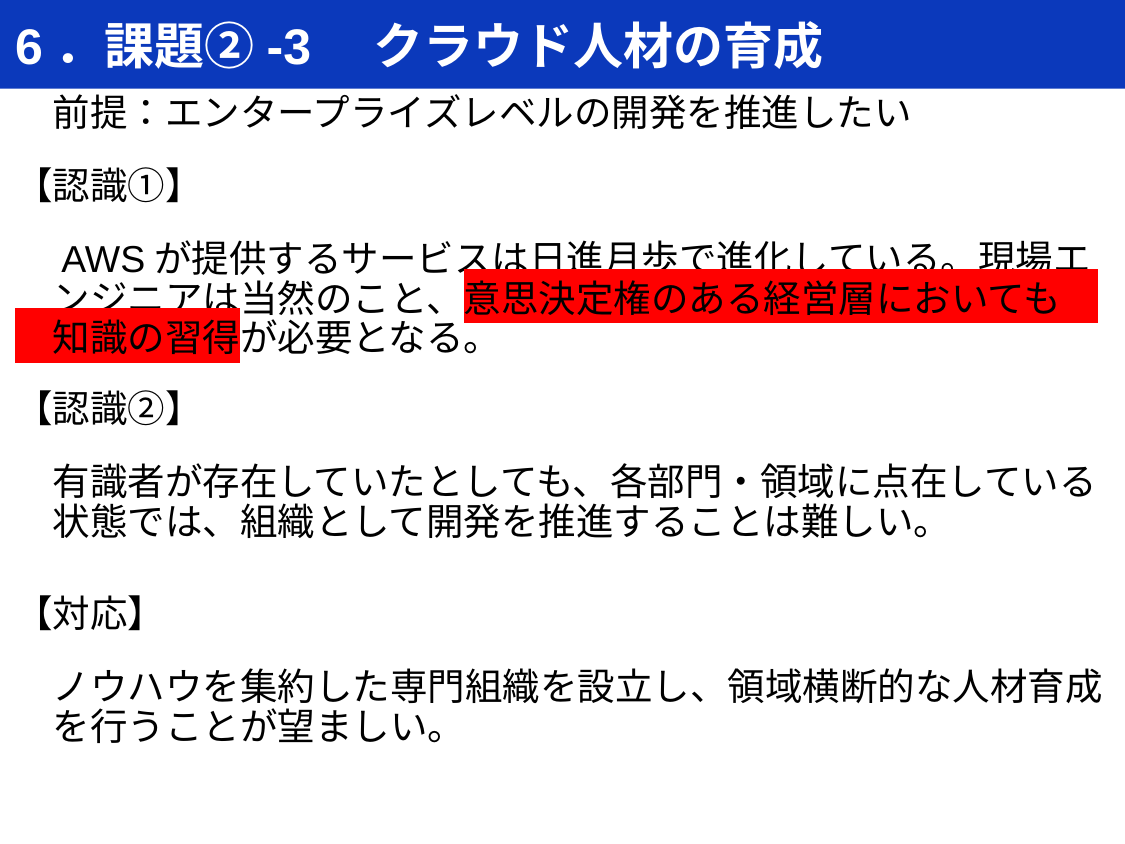

# 6．課題②-3　クラウド人材の育成
　前提：エンタープライズレベルの開発を推進したい
【認識①】
　AWSが提供するサービスは日進月歩で進化している。現場エ　ンジニアは当然のこと、意思決定権のある経営層においても　　知識の習得が必要となる。
【認識②】
　有識者が存在していたとしても、各部門・領域に点在している　状態では、組織として開発を推進することは難しい。
【対応】
　ノウハウを集約した専門組織を設立し、領域横断的な人材育成　を行うことが望ましい。